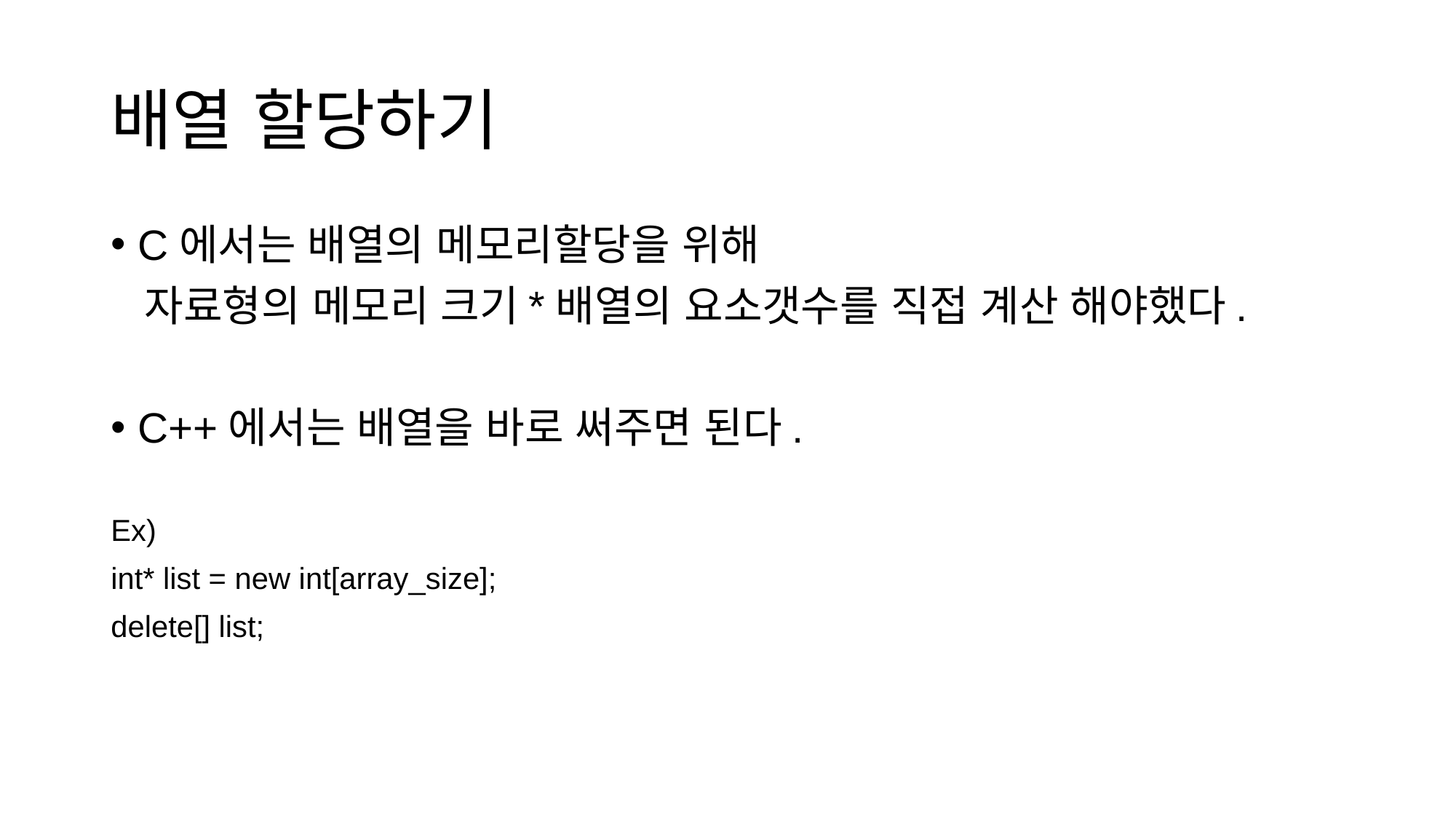

# 배열 할당하기
C에서는 배열의 메모리할당을 위해
  자료형의 메모리 크기*배열의 요소갯수를 직접 계산 해야했다.

C++에서는 배열을 바로 써주면 된다.

Ex)
int* list = new int[array_size];
delete[] list;